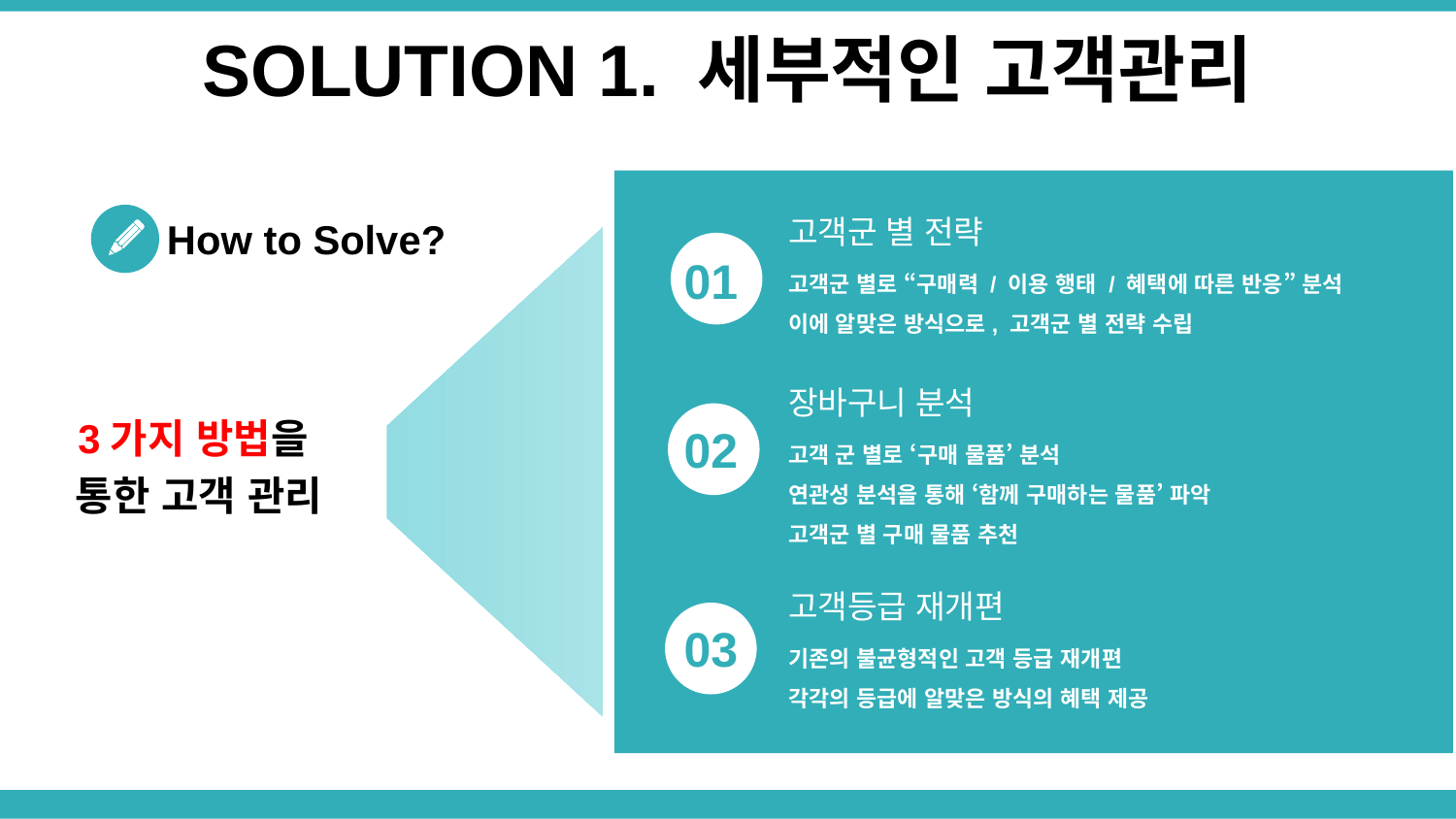

SOLUTION 1. 세부적인 고객관리

고객군 별 전략
고객군 별로 “구매력 / 이용 행태 / 혜택에 따른 반응” 분석
이에 알맞은 방식으로, 고객군 별 전략 수립
       How to Solve?

01

장바구니 분석
고객 군 별로 ‘구매 물품’ 분석
연관성 분석을 통해 ‘함께 구매하는 물품’ 파악
고객군 별 구매 물품 추천

02
3가지 방법을
통한 고객 관리
고객등급 재개편
기존의 불균형적인 고객 등급 재개편
각각의 등급에 알맞은 방식의 혜택 제공

03